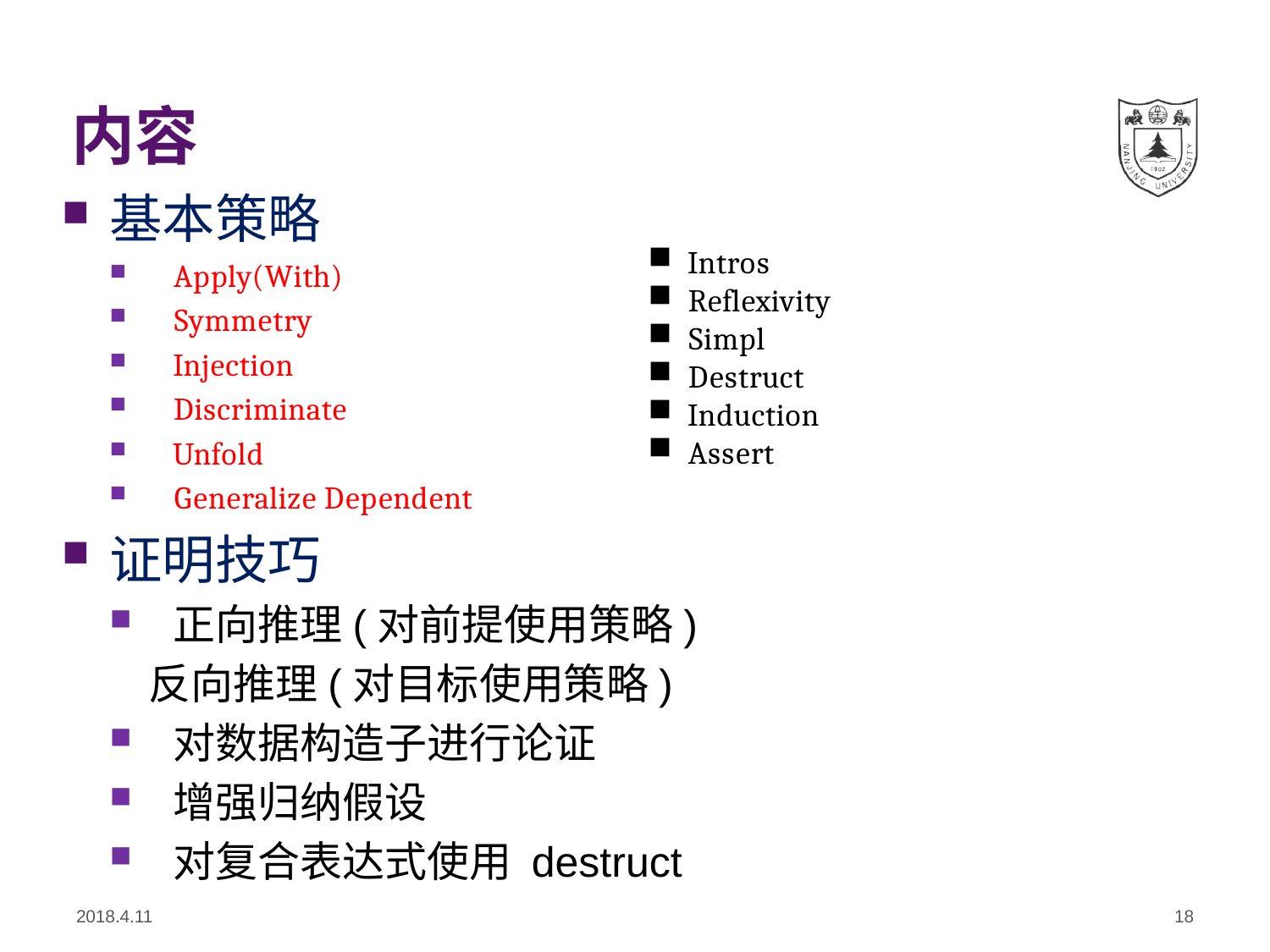

# 内容
基本策略
Apply(With)
Symmetry
Injection
Discriminate
Unfold
Generalize Dependent
证明技巧
正向推理(对前提使用策略)
   反向推理(对目标使用策略)
对数据构造子进行论证
增强归纳假设
对复合表达式使用 destruct

Intros
Reflexivity
Simpl
Destruct
Induction
Assert

2018.4.11

18